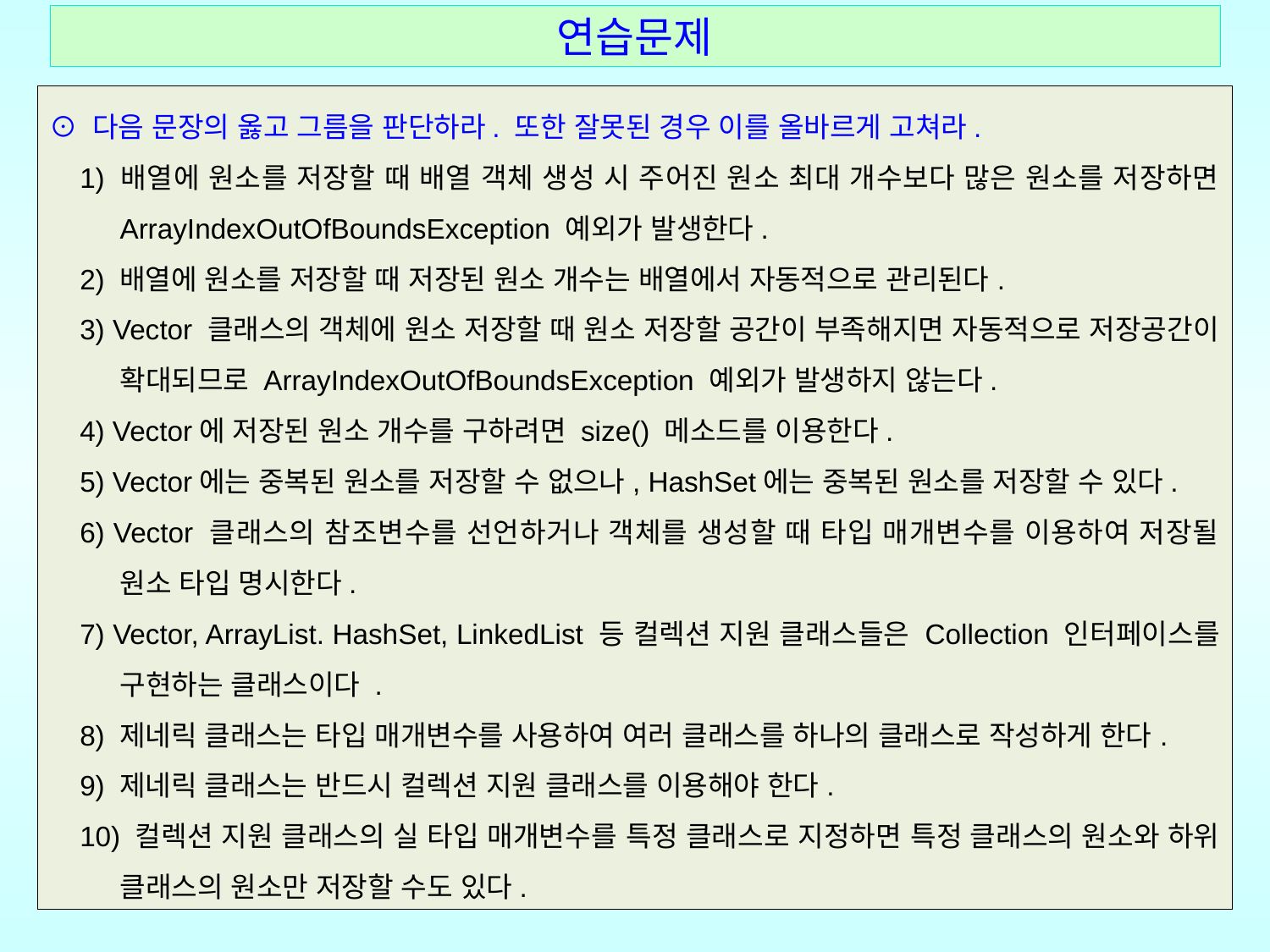

# 연습문제
⊙ 다음 문장의 옳고 그름을 판단하라. 또한 잘못된 경우 이를 올바르게 고쳐라.
1) 배열에 원소를 저장할 때 배열 객체 생성 시 주어진 원소 최대 개수보다 많은 원소를 저장하면 ArrayIndexOutOfBoundsException 예외가 발생한다.
2) 배열에 원소를 저장할 때 저장된 원소 개수는 배열에서 자동적으로 관리된다.
3) Vector 클래스의 객체에 원소 저장할 때 원소 저장할 공간이 부족해지면 자동적으로 저장공간이 확대되므로 ArrayIndexOutOfBoundsException 예외가 발생하지 않는다.
4) Vector에 저장된 원소 개수를 구하려면 size() 메소드를 이용한다.
5) Vector에는 중복된 원소를 저장할 수 없으나, HashSet에는 중복된 원소를 저장할 수 있다.
6) Vector 클래스의 참조변수를 선언하거나 객체를 생성할 때 타입 매개변수를 이용하여 저장될 원소 타입 명시한다.
7) Vector, ArrayList. HashSet, LinkedList 등 컬렉션 지원 클래스들은 Collection 인터페이스를 구현하는 클래스이다 .
8) 제네릭 클래스는 타입 매개변수를 사용하여 여러 클래스를 하나의 클래스로 작성하게 한다.
9) 제네릭 클래스는 반드시 컬렉션 지원 클래스를 이용해야 한다.
10) 컬렉션 지원 클래스의 실 타입 매개변수를 특정 클래스로 지정하면 특정 클래스의 원소와 하위 클래스의 원소만 저장할 수도 있다.